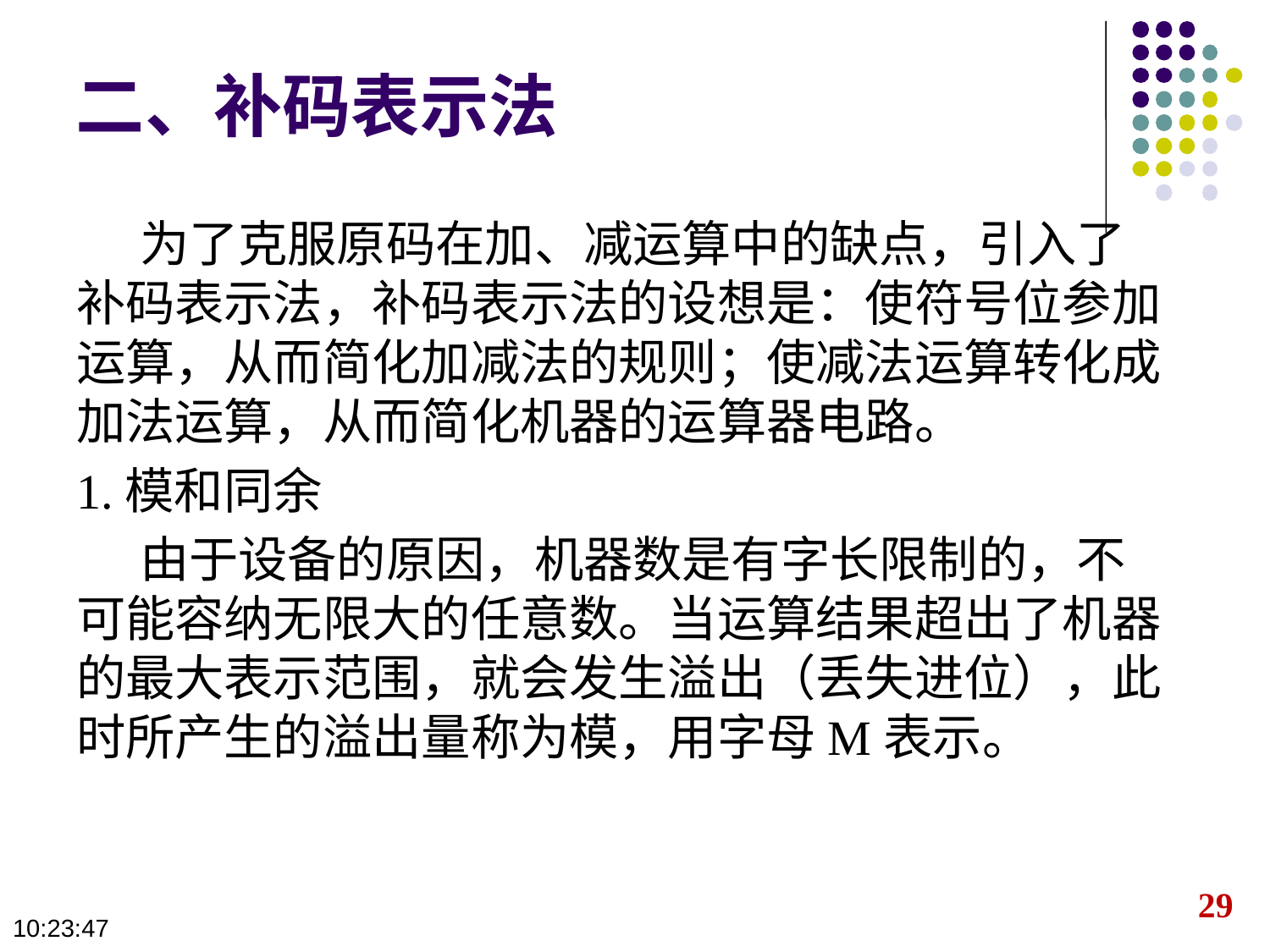

二、补码表示法
为了克服原码在加、减运算中的缺点，引入了补码表示法，补码表示法的设想是：使符号位参加运算，从而简化加减法的规则；使减法运算转化成加法运算，从而简化机器的运算器电路。
1.模和同余
由于设备的原因，机器数是有字长限制的，不可能容纳无限大的任意数。当运算结果超出了机器的最大表示范围，就会发生溢出（丢失进位），此时所产生的溢出量称为模，用字母M表示。
29
10:23:47